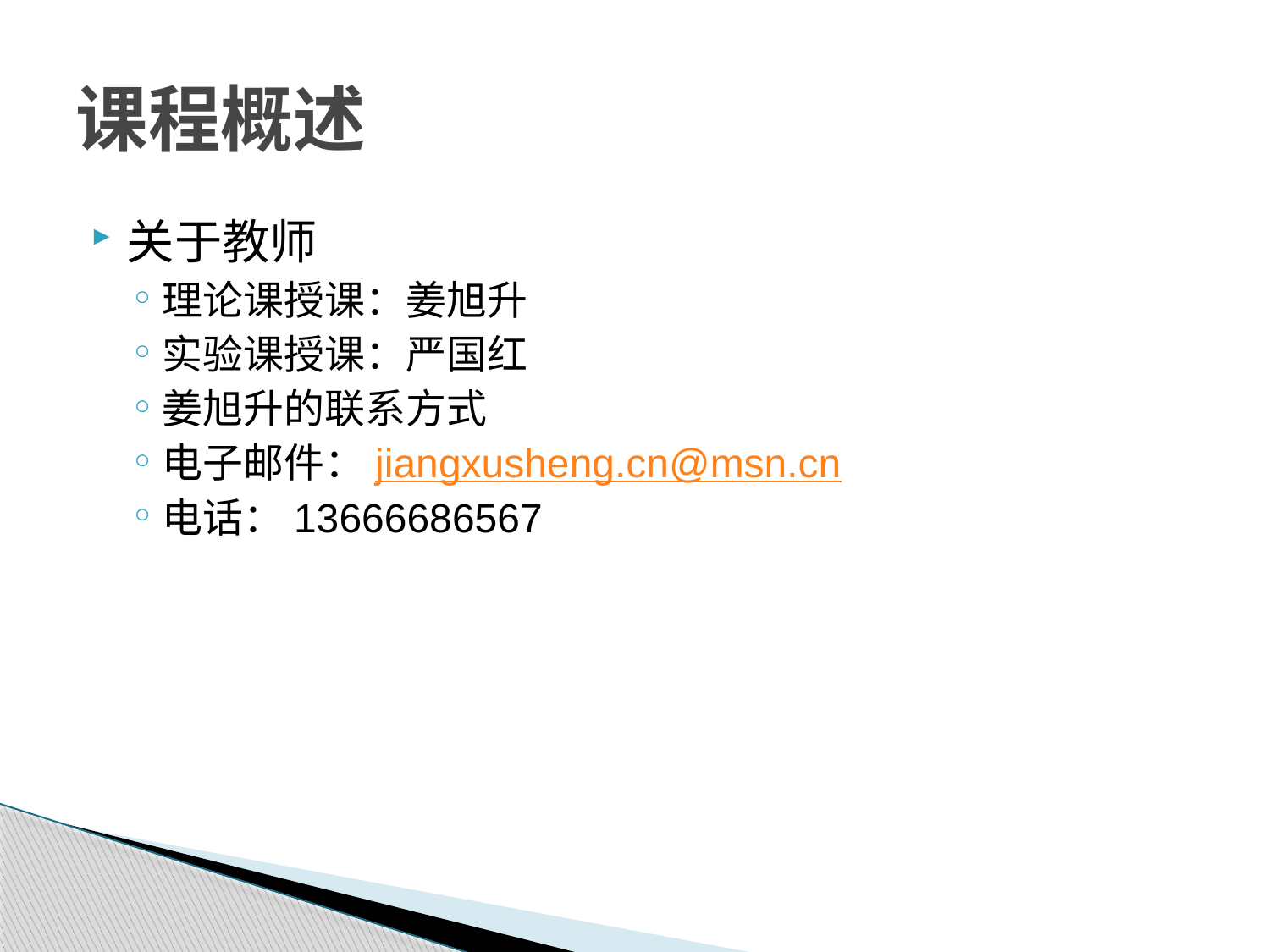

# 课程概述
关于教师
理论课授课：姜旭升
实验课授课：严国红
姜旭升的联系方式
电子邮件：jiangxusheng.cn@msn.cn
电话：13666686567